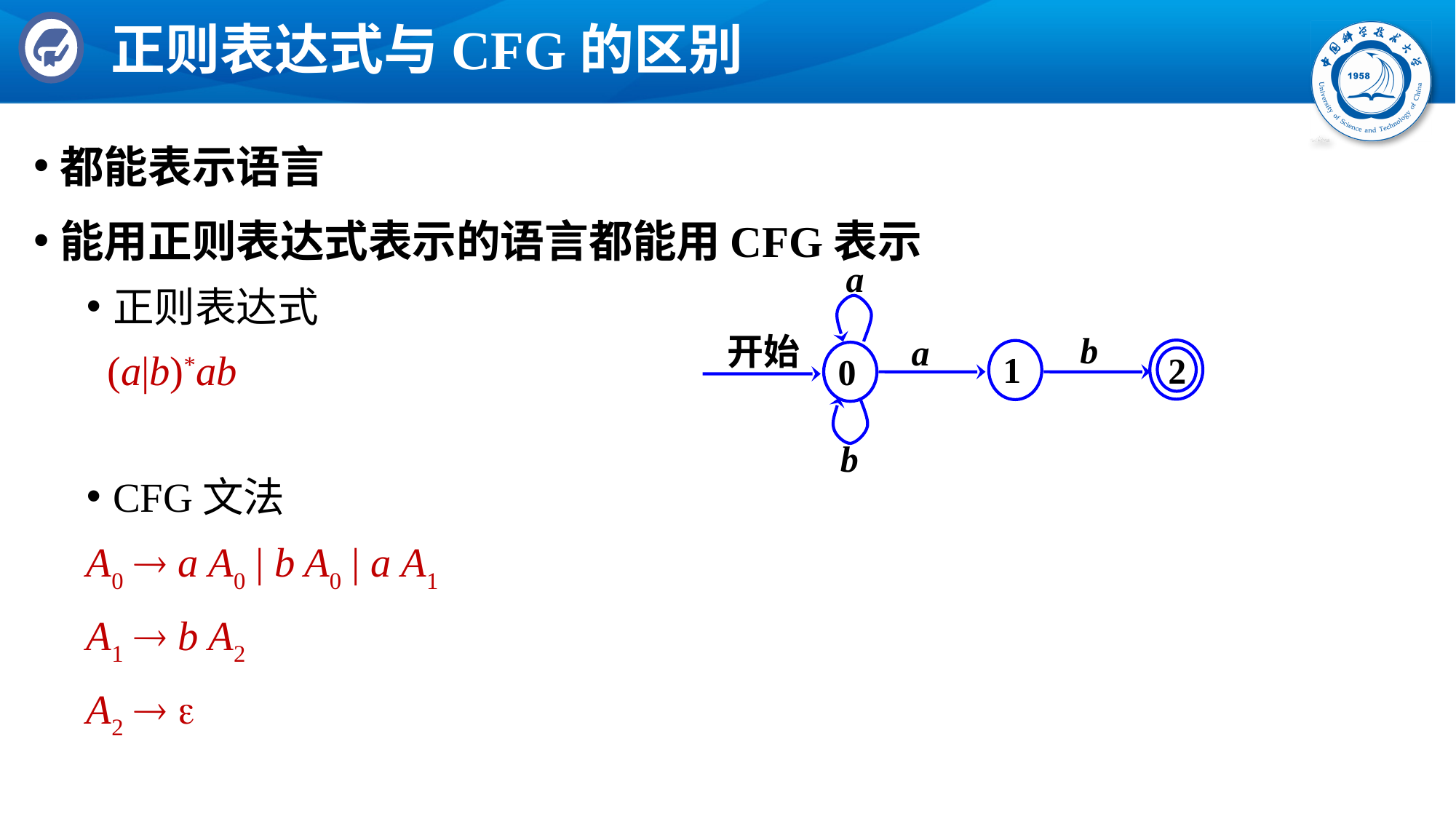

# 正则表达式与CFG的区别
都能表示语言
能用正则表达式表示的语言都能用CFG表示
正则表达式
  (a|b)*ab

CFG文法
A0 → a A0 | b A0 | a A1
A1 → b A2
A2 → ε

a

b
开始
a

2
1
0

b